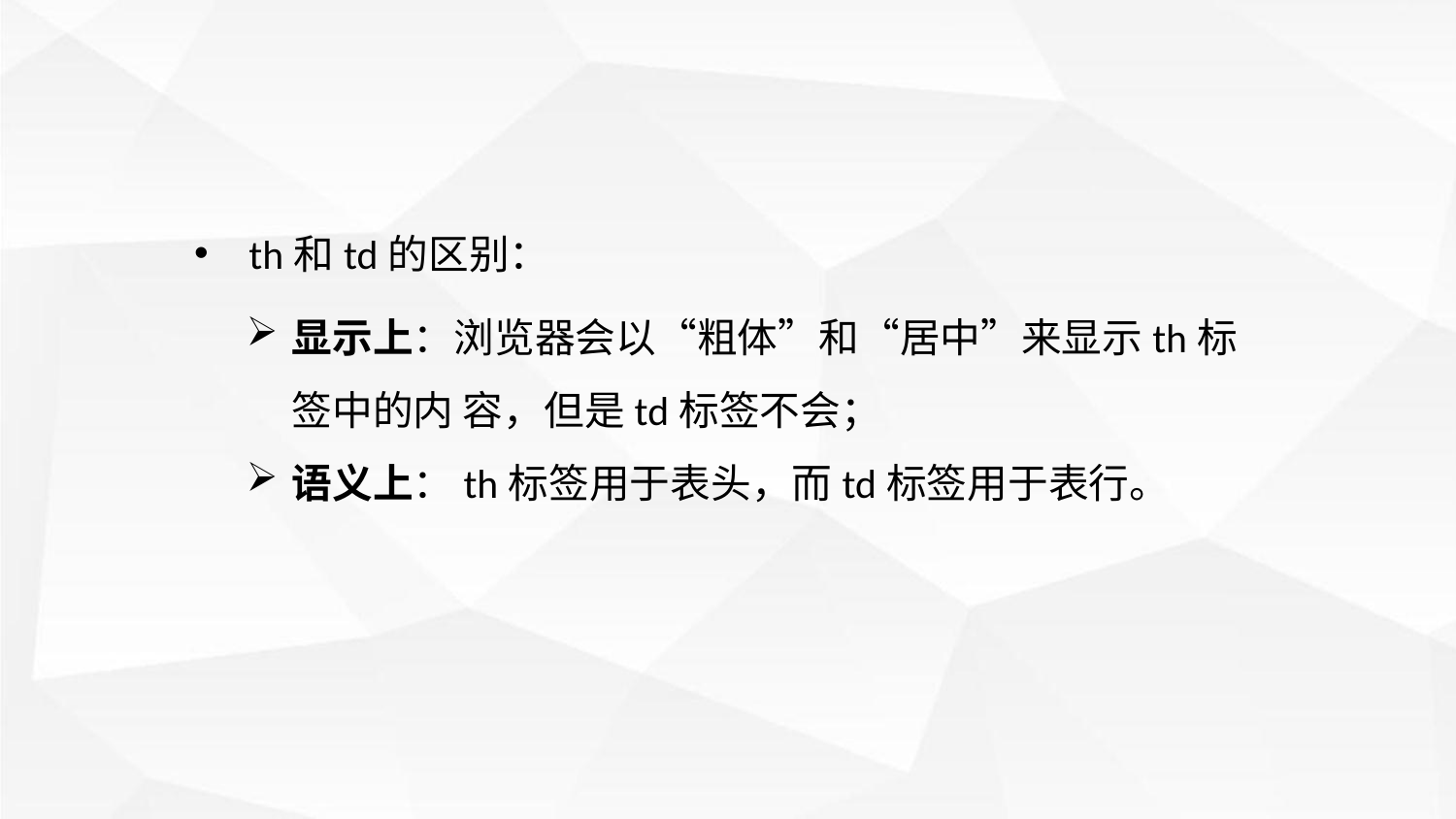

th和td的区别：

显示上：浏览器会以“粗体”和“居中”来显示th标签中的内 容，但是td标签不会；
语义上：th标签用于表头，而td标签用于表行。